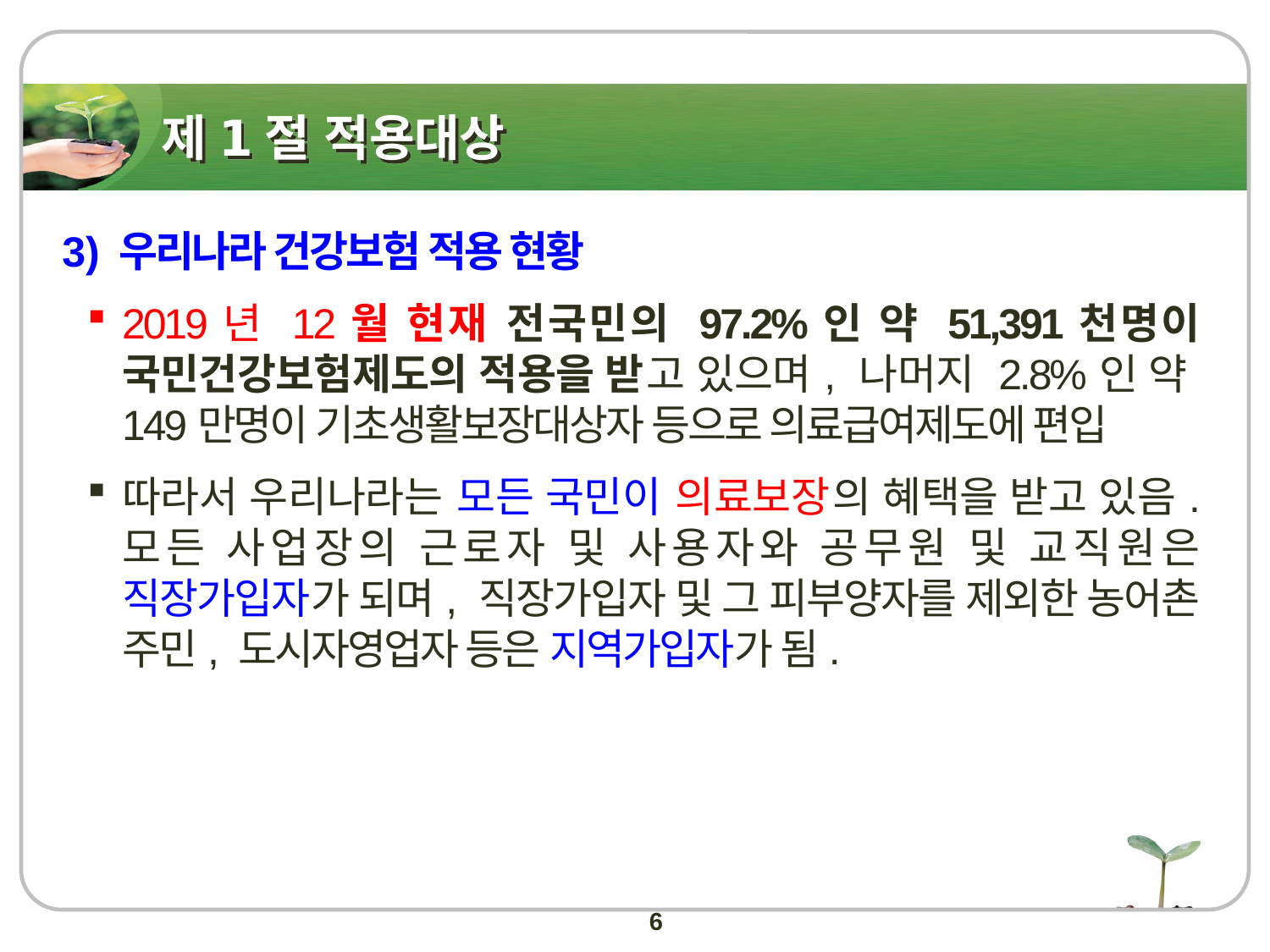

# 제1절 적용대상
3) 우리나라 건강보험 적용 현황
2019년 12월 현재 전국민의 97.2%인 약 51,391천명이 국민건강보험제도의 적용을 받고 있으며, 나머지 2.8%인 약149만명이 기초생활보장대상자 등으로 의료급여제도에 편입
따라서 우리나라는 모든 국민이 의료보장의 혜택을 받고 있음. 모든 사업장의 근로자 및 사용자와 공무원 및 교직원은 직장가입자가 되며, 직장가입자 및 그 피부양자를 제외한 농어촌 주민, 도시자영업자 등은 지역가입자가 됨.
6